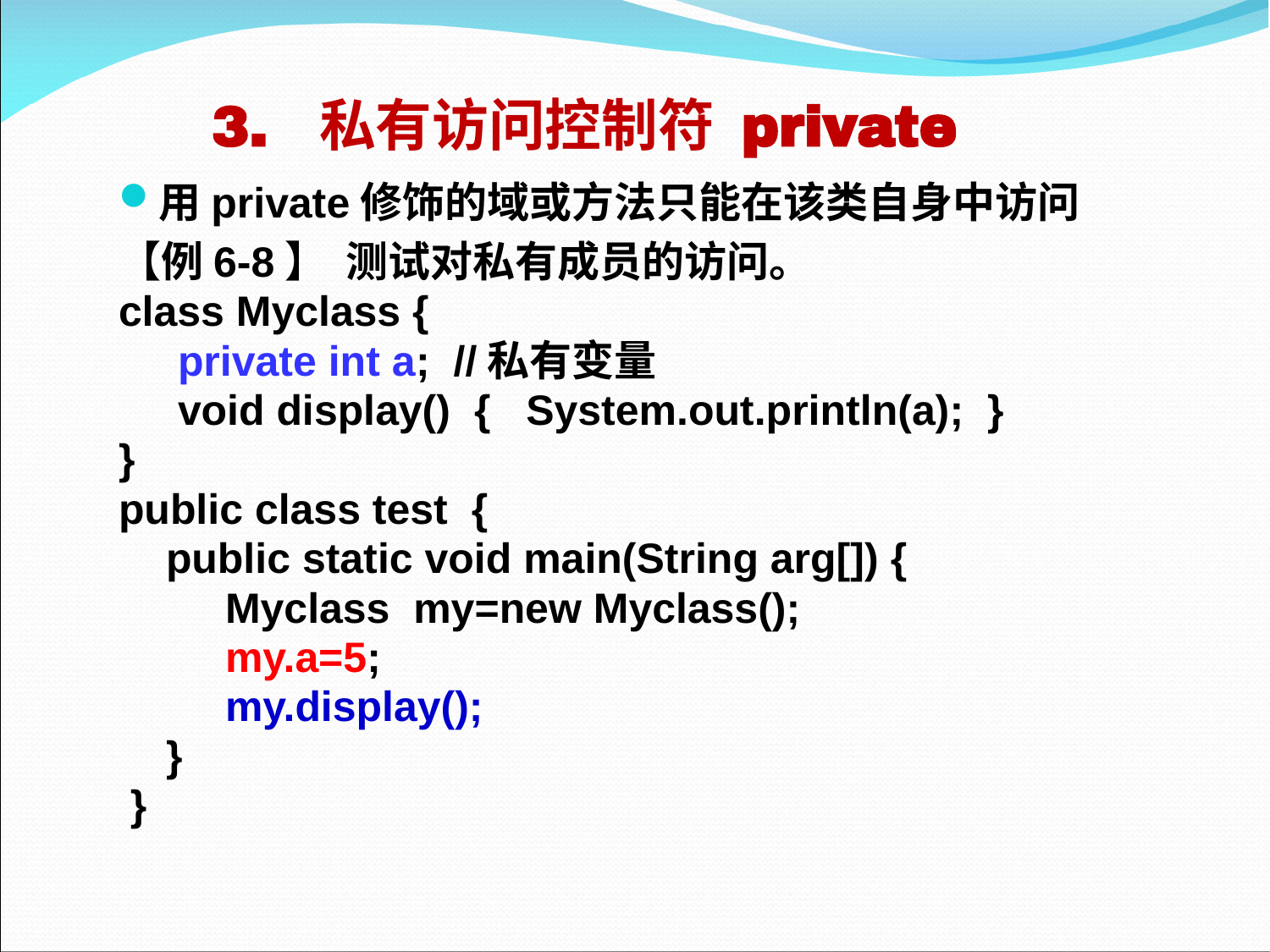

# 3.  私有访问控制符 private
用private修饰的域或方法只能在该类自身中访问
【例6-8】  测试对私有成员的访问。
class Myclass {
     private int a;  //私有变量
     void display()  {   System.out.println(a);  }
}
public class test  {
    public static void main(String arg[]) {
         Myclass  my=new Myclass();
         my.a=5;
         my.display();
    }
 }